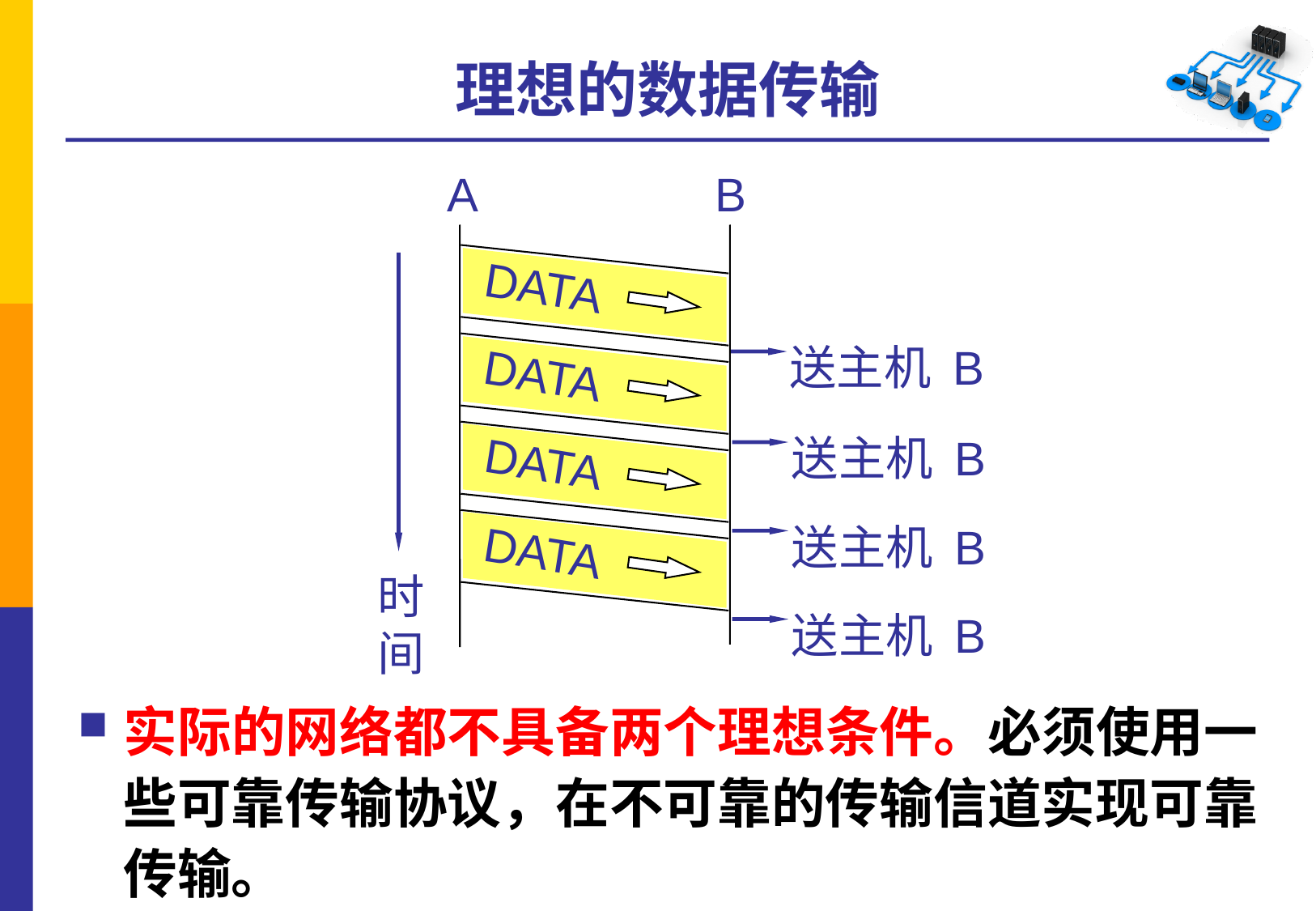

# 理想的数据传输
A
B

DATA

送主机 B

DATA

DATA

送主机 B

DATA

送主机 B

时
间
送主机 B

实际的网络都不具备两个理想条件。必须使用一些可靠传输协议，在不可靠的传输信道实现可靠传输。